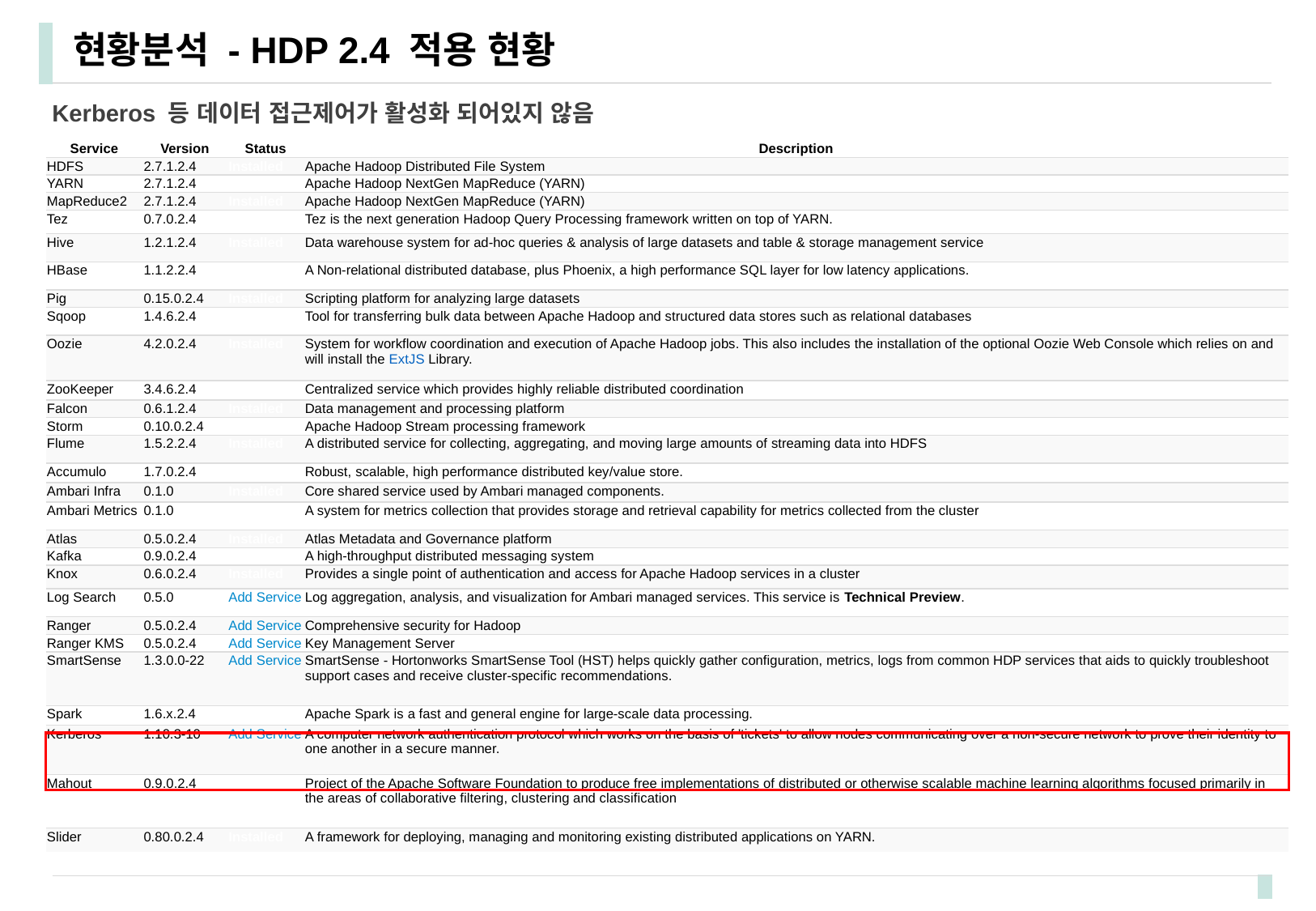

# 현황분석 - HDP 2.4 적용 현황
Kerberos 등 데이터 접근제어가 활성화 되어있지 않음
| Service | Version | Status | Description |
| --- | --- | --- | --- |
| HDFS | 2.7.1.2.4 | Installed | Apache Hadoop Distributed File System |
| YARN | 2.7.1.2.4 | Installed | Apache Hadoop NextGen MapReduce (YARN) |
| MapReduce2 | 2.7.1.2.4 | Installed | Apache Hadoop NextGen MapReduce (YARN) |
| Tez | 0.7.0.2.4 | Installed | Tez is the next generation Hadoop Query Processing framework written on top of YARN. |
| Hive | 1.2.1.2.4 | Installed | Data warehouse system for ad-hoc queries & analysis of large datasets and table & storage management service |
| HBase | 1.1.2.2.4 | Installed | A Non-relational distributed database, plus Phoenix, a high performance SQL layer for low latency applications. |
| Pig | 0.15.0.2.4 | Installed | Scripting platform for analyzing large datasets |
| Sqoop | 1.4.6.2.4 | Installed | Tool for transferring bulk data between Apache Hadoop and structured data stores such as relational databases |
| Oozie | 4.2.0.2.4 | Installed | System for workflow coordination and execution of Apache Hadoop jobs. This also includes the installation of the optional Oozie Web Console which relies on and will install the ExtJS Library. |
| ZooKeeper | 3.4.6.2.4 | Installed | Centralized service which provides highly reliable distributed coordination |
| Falcon | 0.6.1.2.4 | Installed | Data management and processing platform |
| Storm | 0.10.0.2.4 | Installed | Apache Hadoop Stream processing framework |
| Flume | 1.5.2.2.4 | Installed | A distributed service for collecting, aggregating, and moving large amounts of streaming data into HDFS |
| Accumulo | 1.7.0.2.4 | Installed | Robust, scalable, high performance distributed key/value store. |
| Ambari Infra | 0.1.0 | Installed | Core shared service used by Ambari managed components. |
| Ambari Metrics | 0.1.0 | Installed | A system for metrics collection that provides storage and retrieval capability for metrics collected from the cluster |
| Atlas | 0.5.0.2.4 | Installed | Atlas Metadata and Governance platform |
| Kafka | 0.9.0.2.4 | Installed | A high-throughput distributed messaging system |
| Knox | 0.6.0.2.4 | Installed | Provides a single point of authentication and access for Apache Hadoop services in a cluster |
| Log Search | 0.5.0 | Add Service | Log aggregation, analysis, and visualization for Ambari managed services. This service is Technical Preview. |
| Ranger | 0.5.0.2.4 | Add Service | Comprehensive security for Hadoop |
| Ranger KMS | 0.5.0.2.4 | Add Service | Key Management Server |
| SmartSense | 1.3.0.0-22 | Add Service | SmartSense - Hortonworks SmartSense Tool (HST) helps quickly gather configuration, metrics, logs from common HDP services that aids to quickly troubleshoot support cases and receive cluster-specific recommendations. |
| Spark | 1.6.x.2.4 | Installed | Apache Spark is a fast and general engine for large-scale data processing. |
| Kerberos | 1.10.3-10 | Add Service | A computer network authentication protocol which works on the basis of 'tickets' to allow nodes communicating over a non-secure network to prove their identity to one another in a secure manner. |
| Mahout | 0.9.0.2.4 | Installed | Project of the Apache Software Foundation to produce free implementations of distributed or otherwise scalable machine learning algorithms focused primarily in the areas of collaborative filtering, clustering and classification |
| Slider | 0.80.0.2.4 | Installed | A framework for deploying, managing and monitoring existing distributed applications on YARN. |